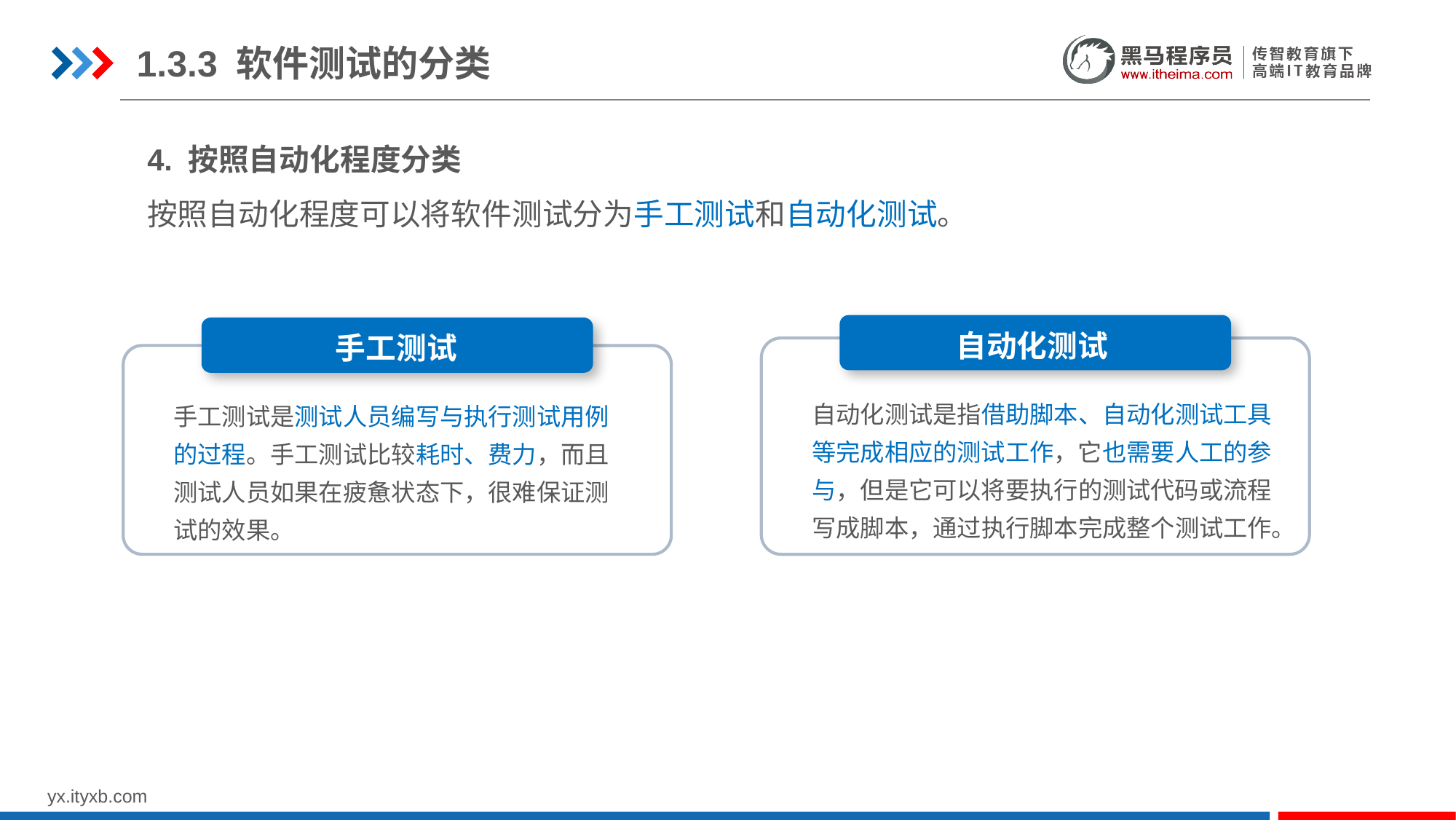

1.3.3 软件测试的分类
4. 按照自动化程度分类
按照自动化程度可以将软件测试分为手工测试和自动化测试。

自动化测试
手工测试

自动化测试是指借助脚本、自动化测试工具等完成相应的测试工作，它也需要人工的参与，但是它可以将要执行的测试代码或流程写成脚本，通过执行脚本完成整个测试工作。
手工测试是测试人员编写与执行测试用例的过程。手工测试比较耗时、费力，而且测试人员如果在疲惫状态下，很难保证测试的效果。